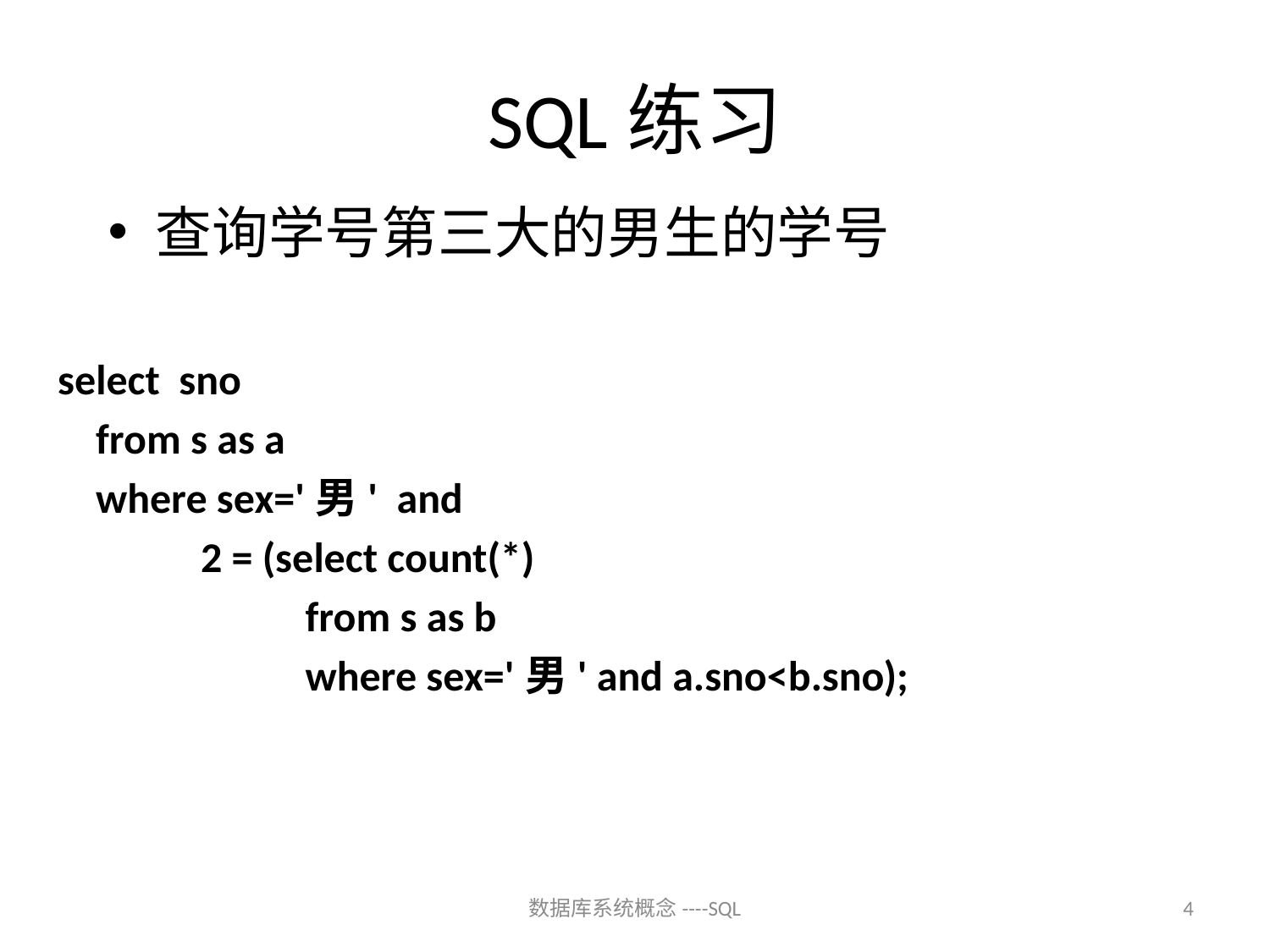

# SQL练习
查询学号第三大的男生的学号

select  sno
    from s as a
    where sex='男'  and
               2 = (select count(*)
                          from s as b
                          where sex='男' and a.sno<b.sno);
4
数据库系统概念----SQL